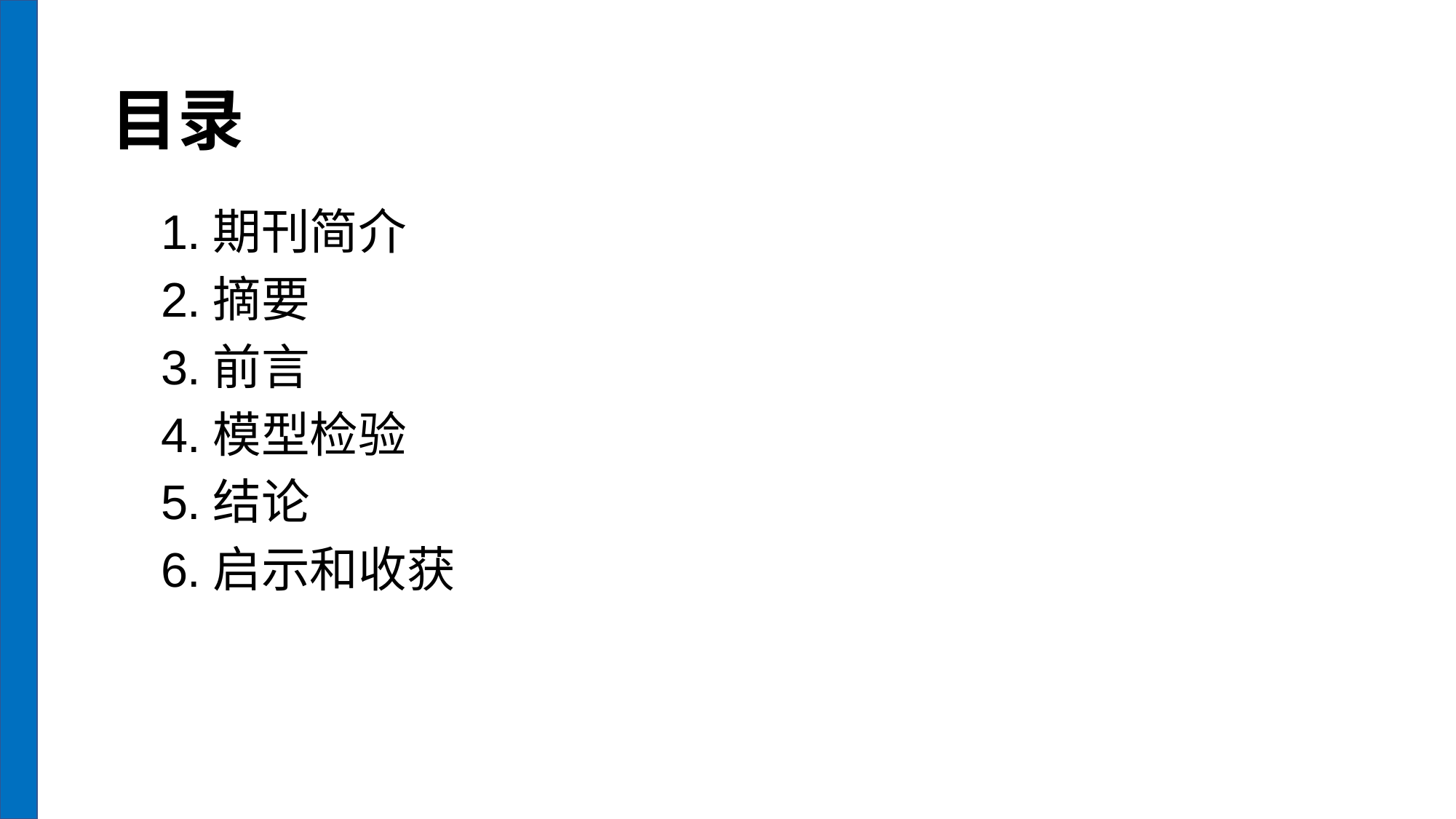

# 目录
1.期刊简介
2.摘要
3.前言
4.模型检验
5.结论
6.启示和收获